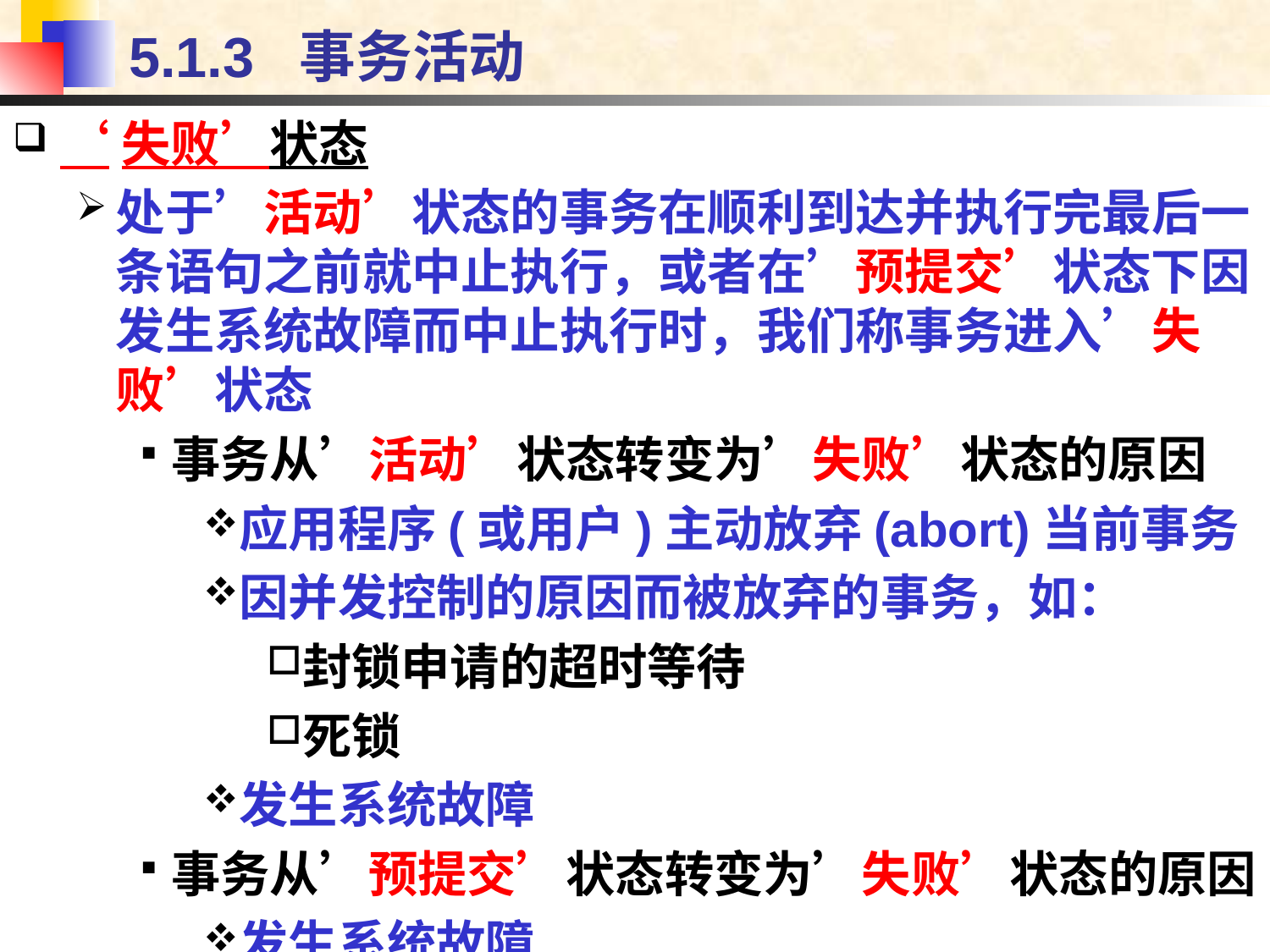

# 5.1.3  事务活动
‘失败’状态
处于’活动’状态的事务在顺利到达并执行完最后一条语句之前就中止执行，或者在’预提交’状态下因发生系统故障而中止执行时，我们称事务进入’失败’状态
事务从’活动’状态转变为’失败’状态的原因
应用程序(或用户)主动放弃(abort)当前事务
因并发控制的原因而被放弃的事务，如：
封锁申请的超时等待
死锁
发生系统故障
事务从’预提交’状态转变为’失败’状态的原因
发生系统故障
23